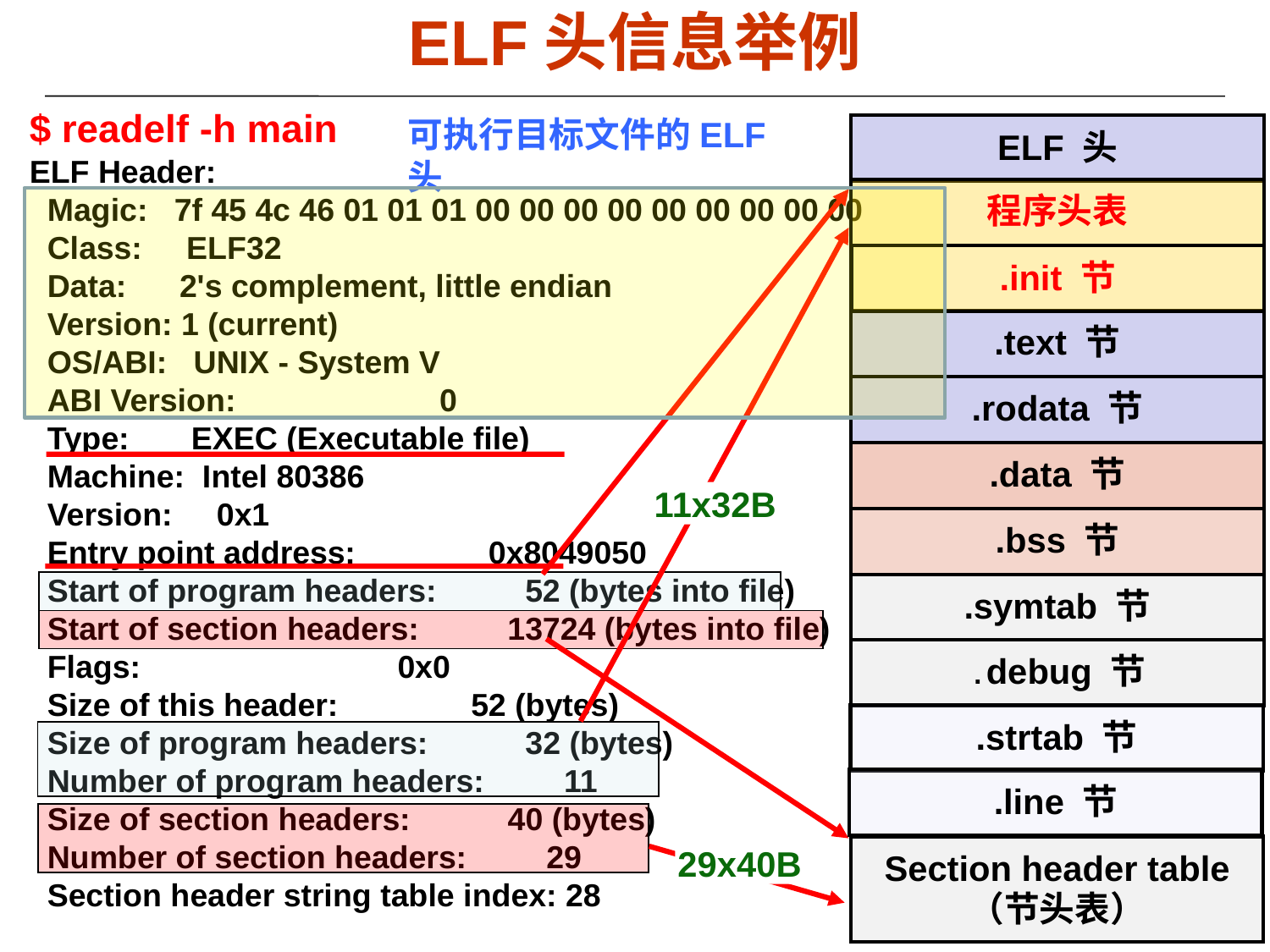

# ELF头信息举例
$ readelf -h main
ELF Header:
  Magic:   7f 45 4c 46 01 01 01 00 00 00 00 00 00 00 00 00
  Class:     ELF32
  Data:      2's complement, little endian
  Version: 1 (current)
  OS/ABI:   UNIX - System V
  ABI Version:                       0
  Type:       EXEC (Executable file)
  Machine:  Intel 80386
  Version:     0x1
  Entry point address:               0x8049050
  Start of program headers:          52 (bytes into file)
  Start of section headers:          13724 (bytes into file)
  Flags:                             0x0
  Size of this header:               52 (bytes)
  Size of program headers:           32 (bytes)
  Number of program headers:         11
  Size of section headers:           40 (bytes)
  Number of section headers:         29
  Section header string table index: 28
可执行目标文件的ELF头
ELF 头
程序头表
.init 节
.text 节
.rodata 节
.data 节
.bss 节
.symtab 节
.debug 节
.strtab 节
.line 节
Section header table
（节头表）

11x32B

29x40B